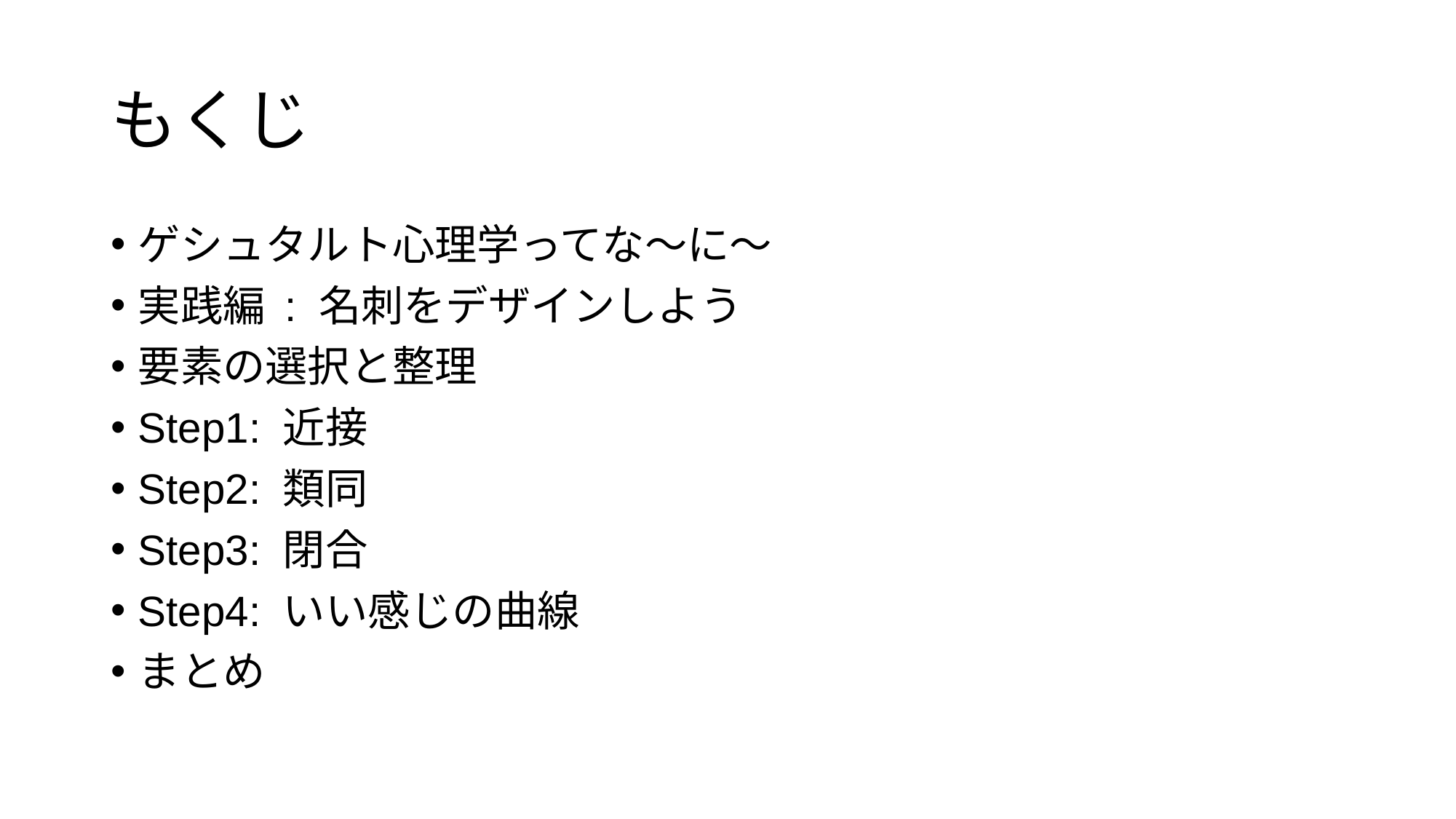

# もくじ
ゲシュタルト心理学ってな〜に〜
実践編 : 名刺をデザインしよう
要素の選択と整理
Step1: 近接
Step2: 類同
Step3: 閉合
Step4: いい感じの曲線
まとめ